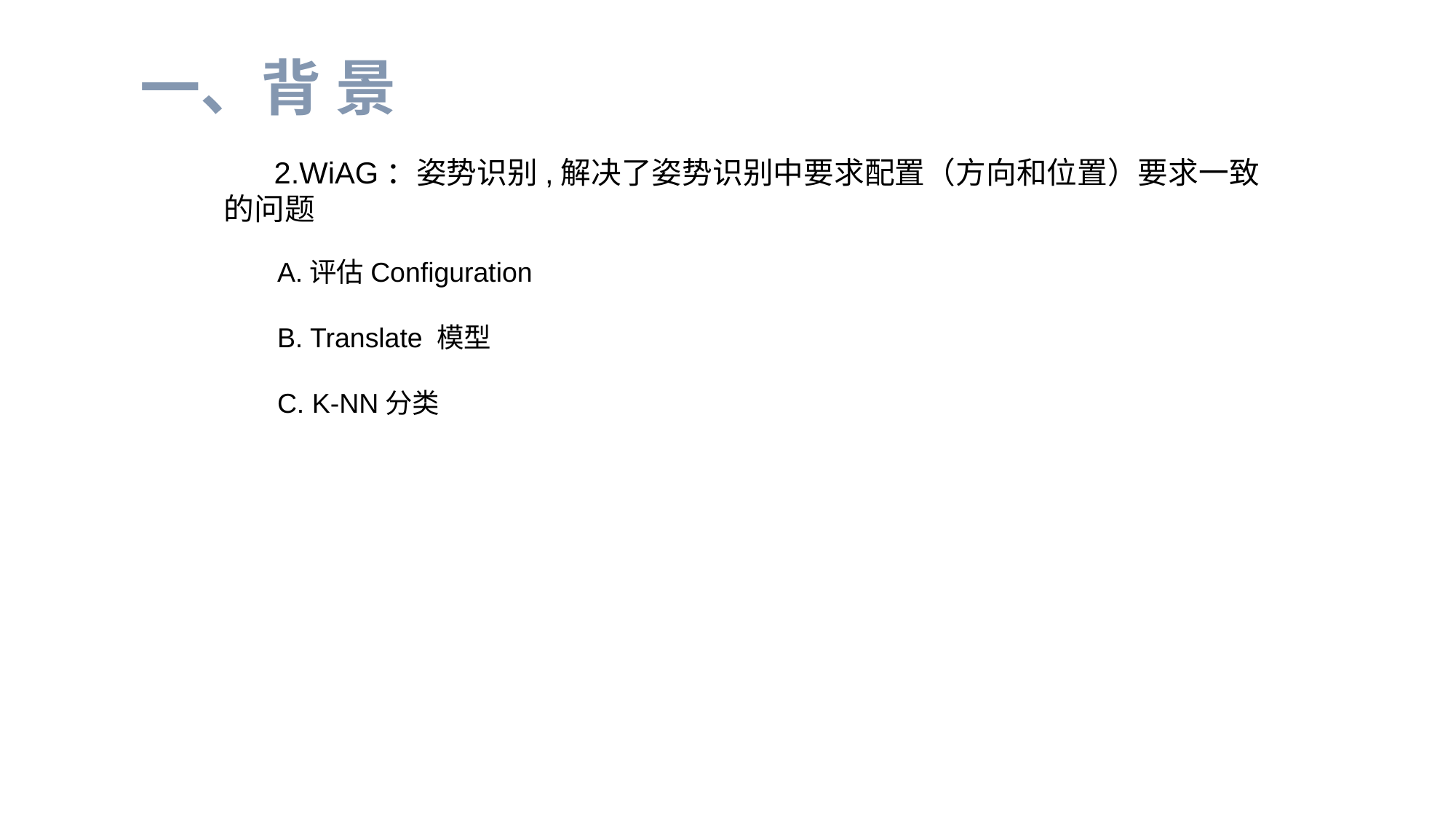

一、背 景
      2.WiAG：姿势识别,解决了姿势识别中要求配置（方向和位置）要求一致的问题
A.评估Configuration

B. Translate 模型

C. K-NN分类